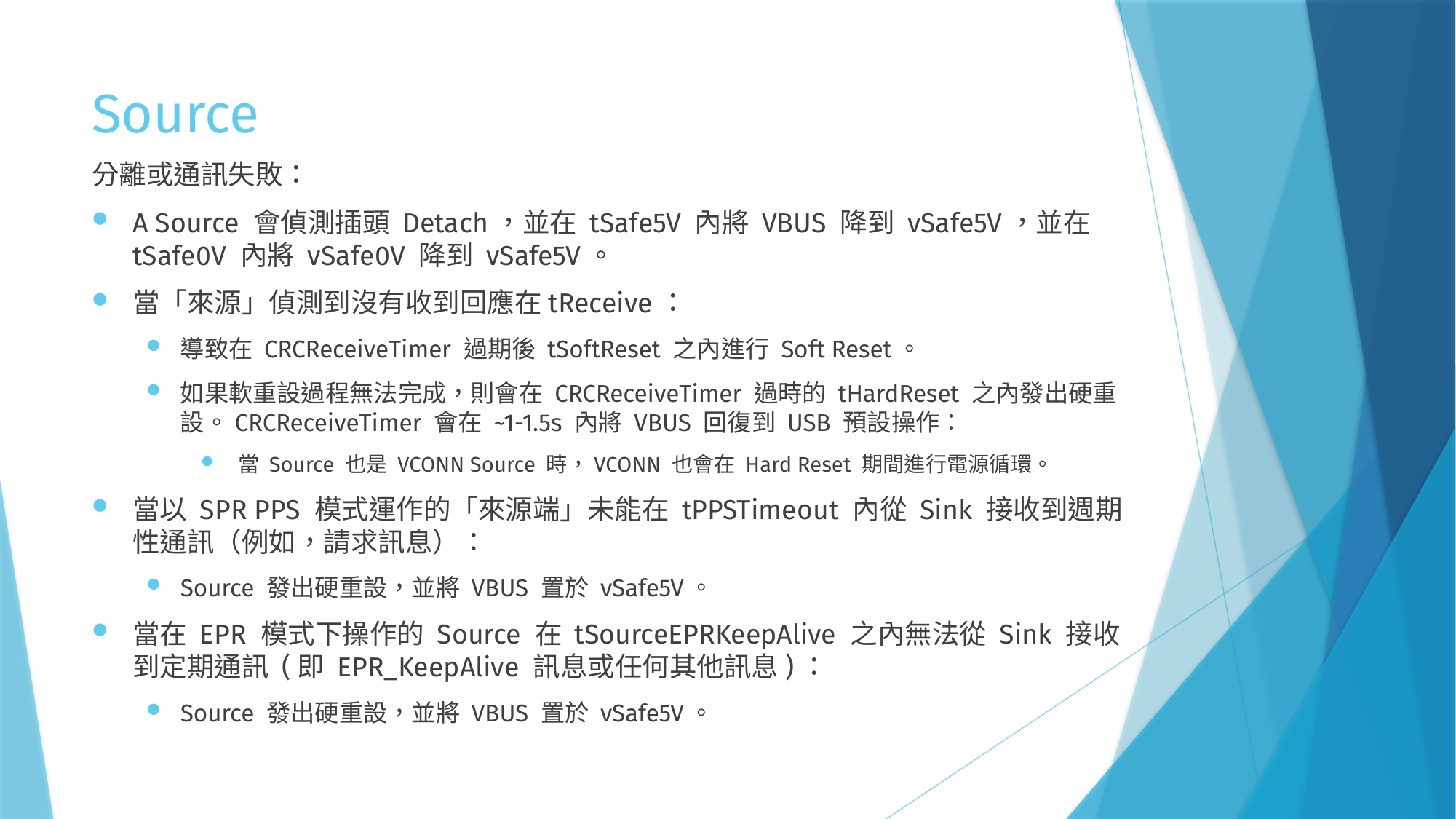

# Source
分離或通訊失敗：
A Source 會偵測插頭 Detach，並在 tSafe5V 內將 VBUS 降到 vSafe5V，並在 tSafe0V 內將 vSafe0V 降到 vSafe5V。
當「來源」偵測到沒有收到回應在tReceive：
導致在 CRCReceiveTimer 過期後 tSoftReset 之內進行 Soft Reset。
如果軟重設過程無法完成，則會在 CRCReceiveTimer 過時的 tHardReset 之內發出硬重設。CRCReceiveTimer 會在 ~1-1.5s 內將 VBUS 回復到 USB 預設操作：
 當 Source 也是 VCONN Source 時，VCONN 也會在 Hard Reset 期間進行電源循環。
當以 SPR PPS 模式運作的「來源端」未能在 tPPSTimeout 內從 Sink 接收到週期性通訊（例如，請求訊息）：
Source 發出硬重設，並將 VBUS 置於 vSafe5V。
當在 EPR 模式下操作的 Source 在 tSourceEPRKeepAlive 之內無法從 Sink 接收到定期通訊 (即 EPR_KeepAlive 訊息或任何其他訊息)：
Source 發出硬重設，並將 VBUS 置於 vSafe5V。